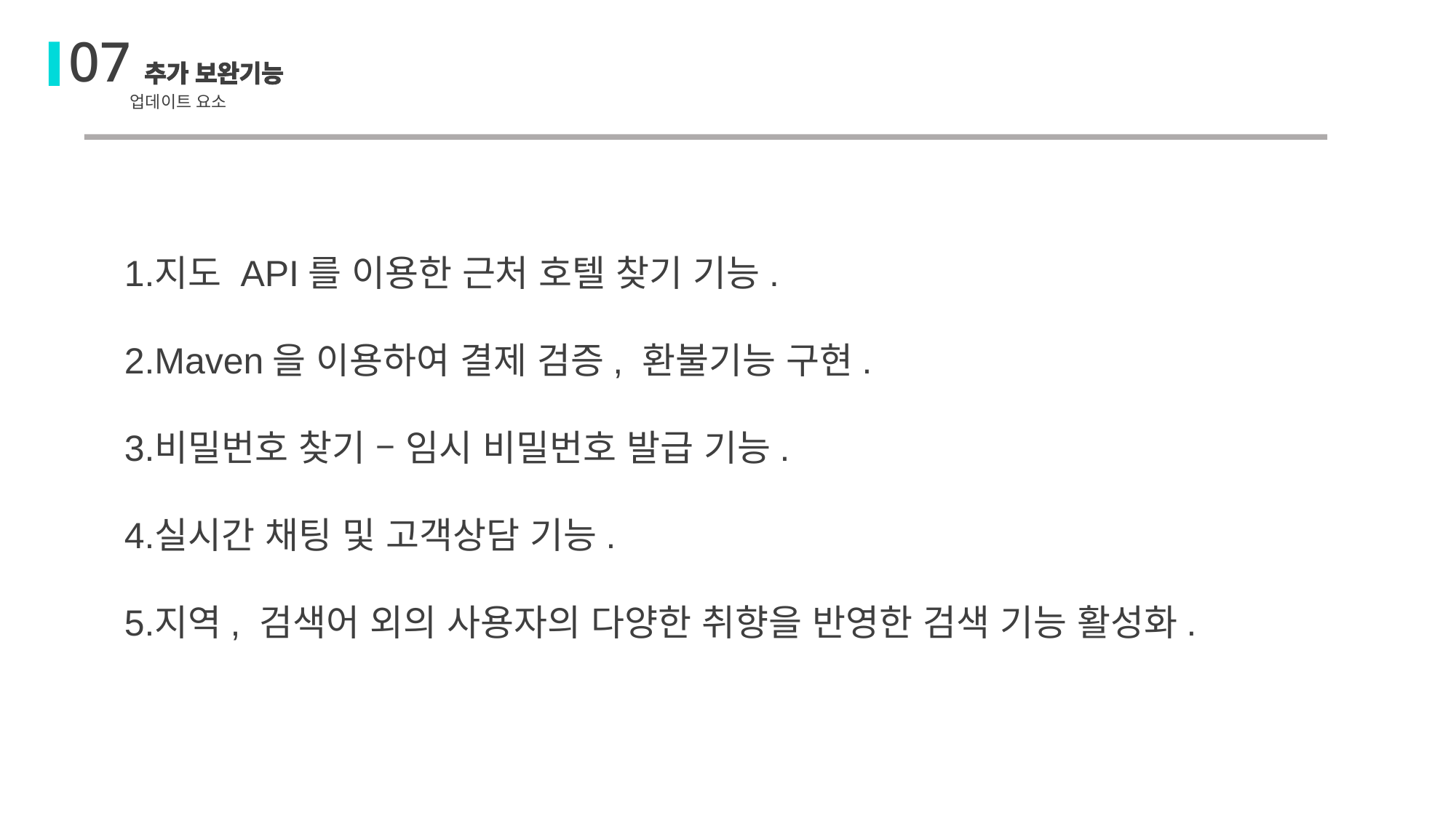

07추가 보완기능

업데이트 요소

지도 API를 이용한 근처 호텔 찾기 기능.

Maven을 이용하여 결제 검증, 환불기능 구현.

비밀번호 찾기 – 임시 비밀번호 발급 기능.

실시간 채팅 및 고객상담 기능.

지역, 검색어 외의 사용자의 다양한 취향을 반영한 검색 기능 활성화.